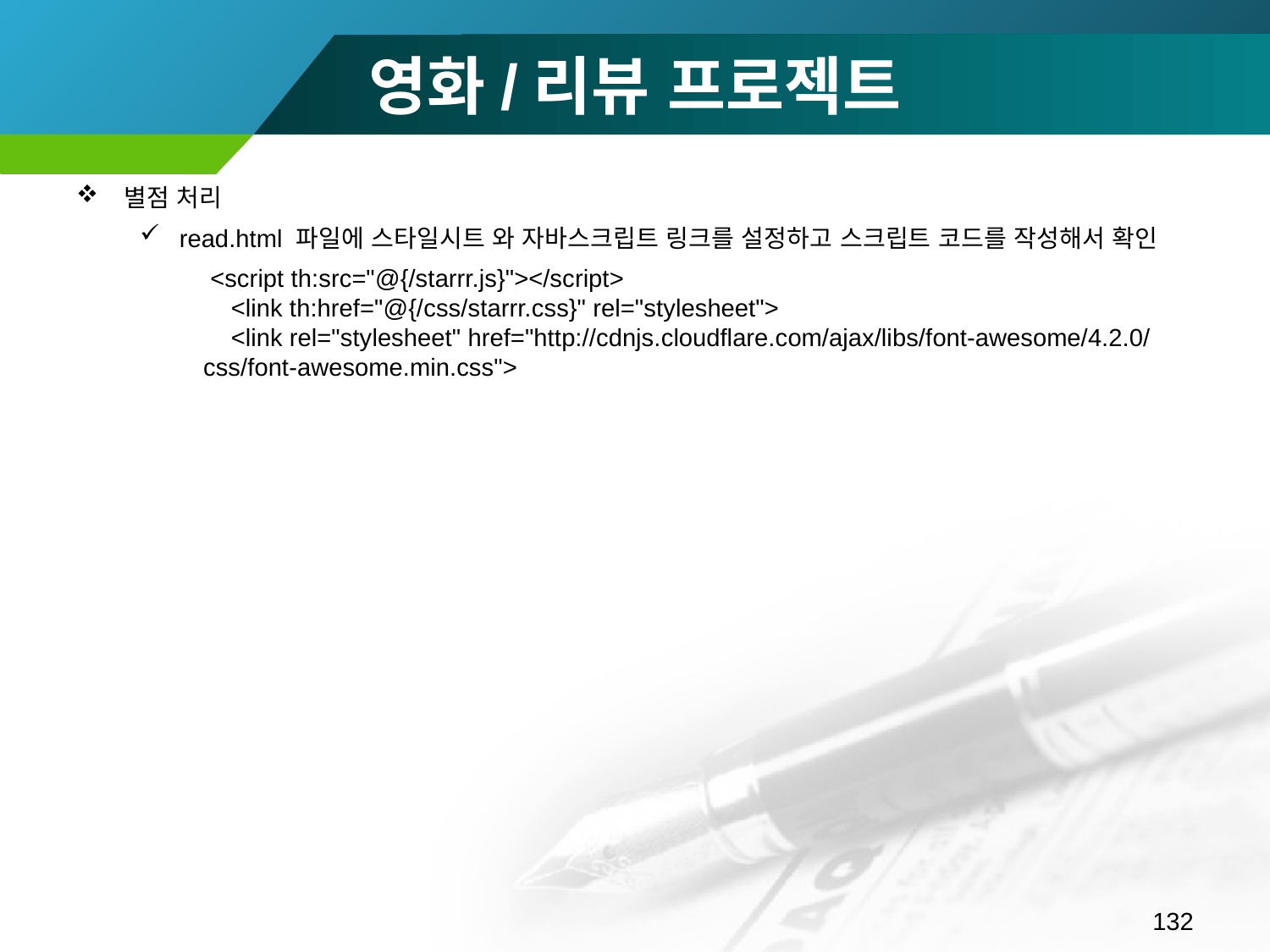

# 영화/리뷰 프로젝트
별점 처리
read.html 파일에 스타일시트 와 자바스크립트 링크를 설정하고 스크립트 코드를 작성해서 확인
 <script th:src="@{/starrr.js}"></script>
    <link th:href="@{/css/starrr.css}" rel="stylesheet">
    <link rel="stylesheet" href="http://cdnjs.cloudflare.com/ajax/libs/font-awesome/4.2.0/css/font-awesome.min.css">
132